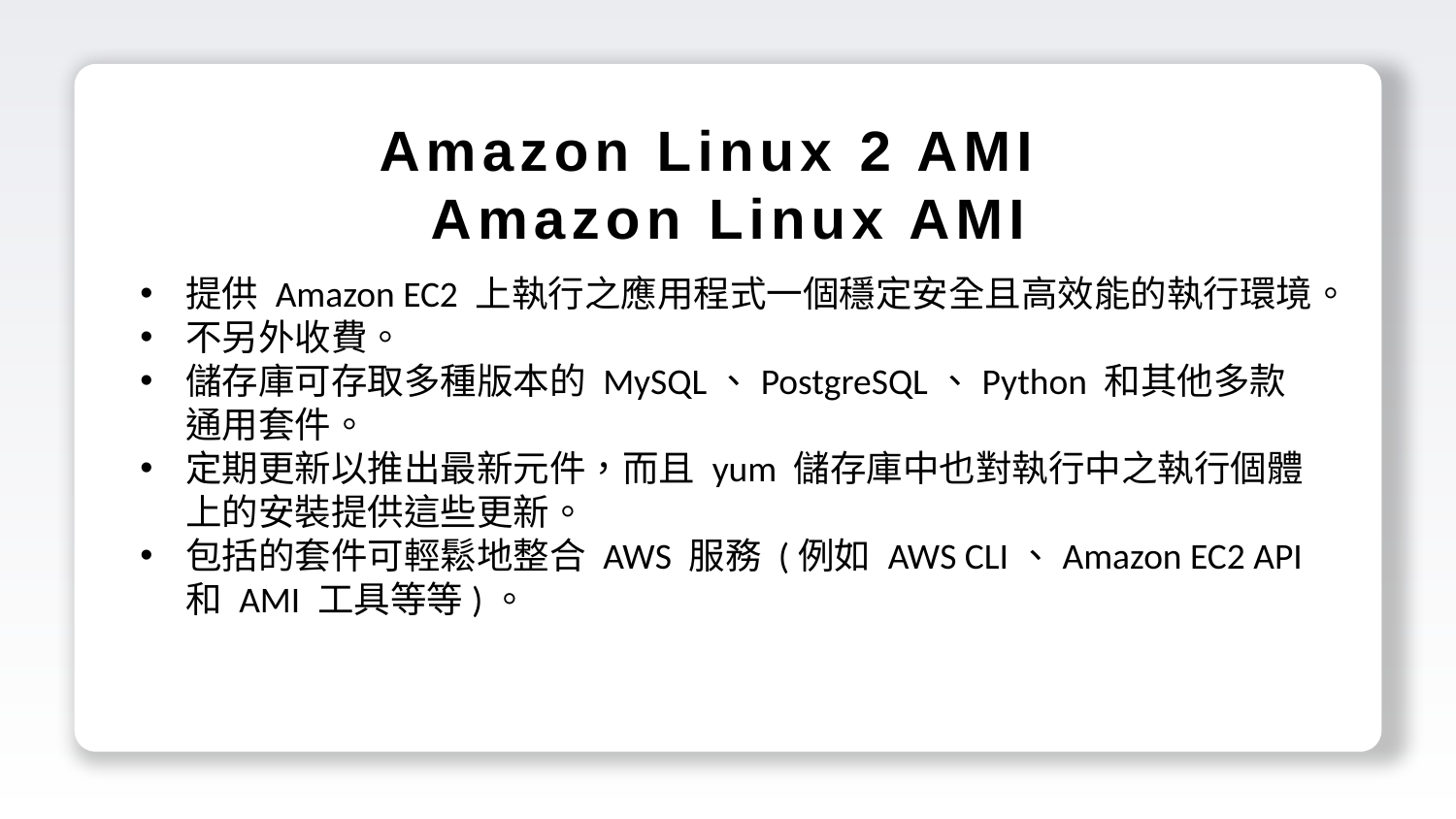

Amazon Linux 2 AMI
Amazon Linux AMI
提供 Amazon EC2 上執行之應用程式一個穩定安全且高效能的執行環境。
不另外收費。
儲存庫可存取多種版本的 MySQL、PostgreSQL、Python 和其他多款通用套件。
定期更新以推出最新元件，而且 yum 儲存庫中也對執行中之執行個體上的安裝提供這些更新。
包括的套件可輕鬆地整合 AWS 服務 (例如 AWS CLI、Amazon EC2 API 和 AMI 工具等等)。